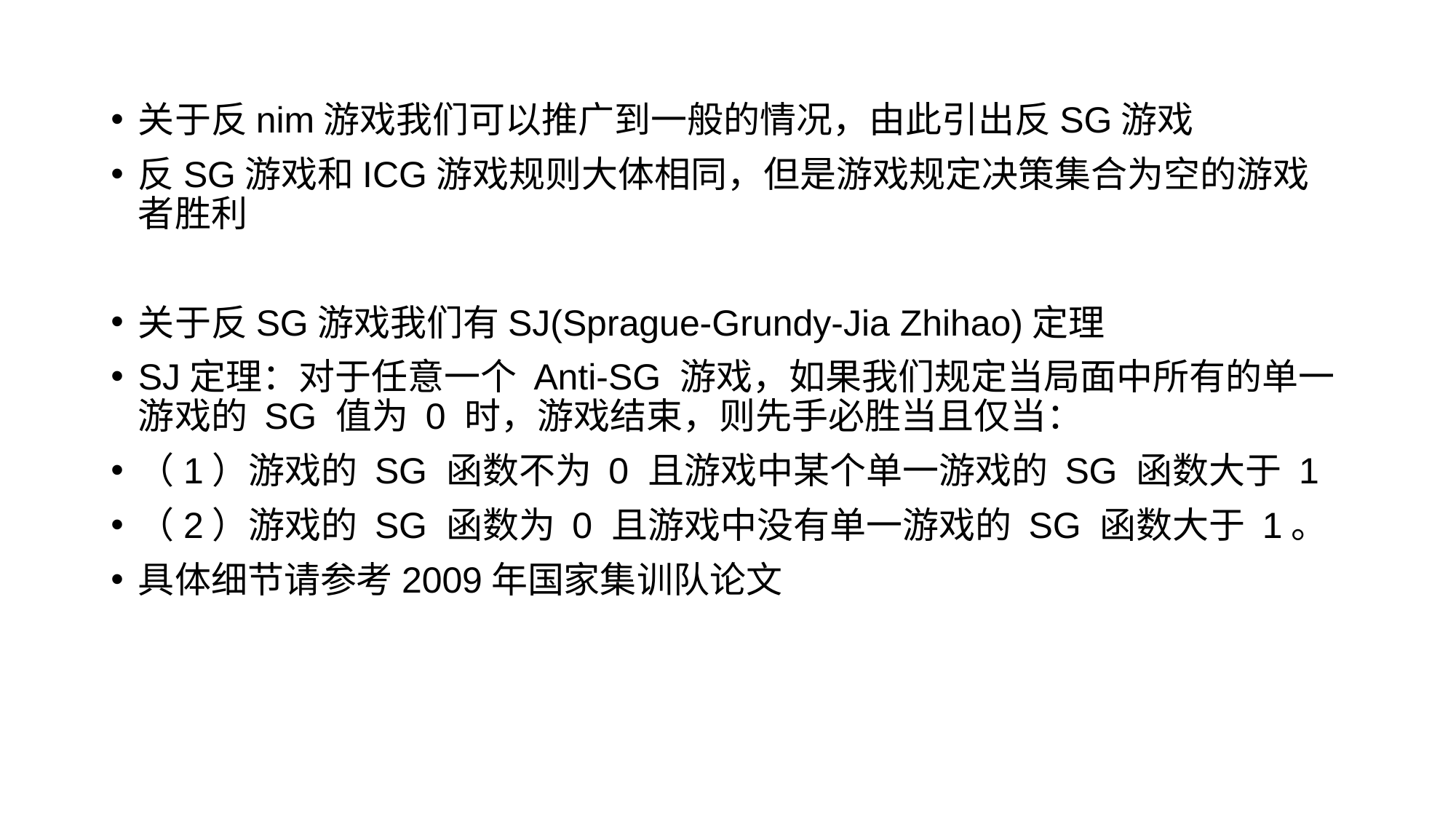

关于反nim游戏我们可以推广到一般的情况，由此引出反SG游戏
反SG游戏和ICG游戏规则大体相同，但是游戏规定决策集合为空的游戏者胜利

关于反SG游戏我们有SJ(Sprague-Grundy-Jia Zhihao)定理
SJ定理：对于任意一个 Anti-SG 游戏，如果我们规定当局面中所有的单一游戏的 SG 值为 0 时，游戏结束，则先手必胜当且仅当：
（1）游戏的 SG 函数不为 0 且游戏中某个单一游戏的 SG 函数大于 1
（2）游戏的 SG 函数为 0 且游戏中没有单一游戏的 SG 函数大于 1。
具体细节请参考2009年国家集训队论文